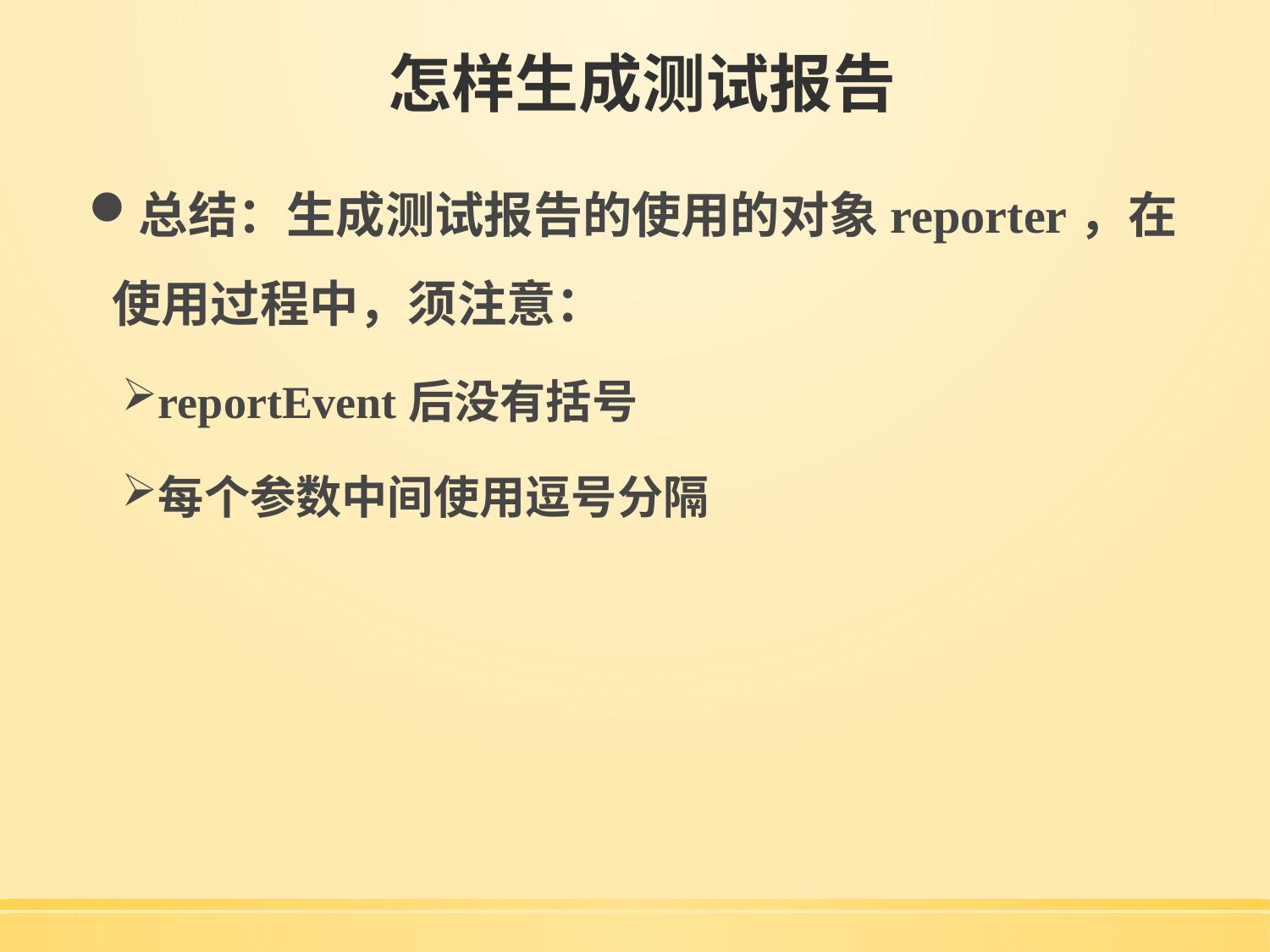

# 怎样生成测试报告
总结：生成测试报告的使用的对象reporter，在使用过程中，须注意：
reportEvent后没有括号
每个参数中间使用逗号分隔